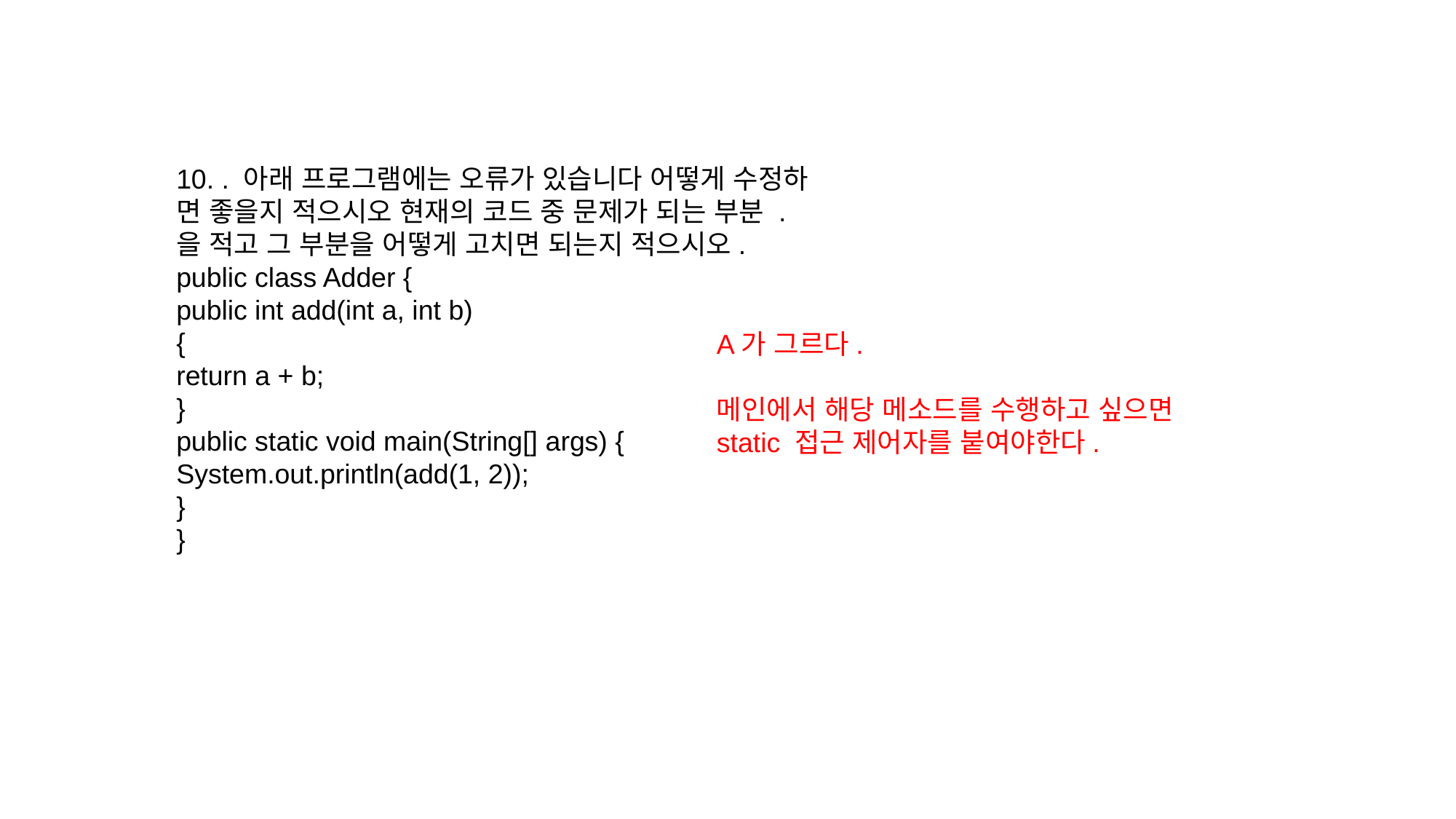

10. . 아래 프로그램에는 오류가 있습니다 어떻게 수정하
면 좋을지 적으시오 현재의 코드 중 문제가 되는 부분 .
을 적고 그 부분을 어떻게 고치면 되는지 적으시오.
public class Adder {
public int add(int a, int b)
{
return a + b;
}
public static void main(String[] args) {
System.out.println(add(1, 2));
}
}
A가 그르다.

메인에서 해당 메소드를 수행하고 싶으면 static 접근 제어자를 붙여야한다.